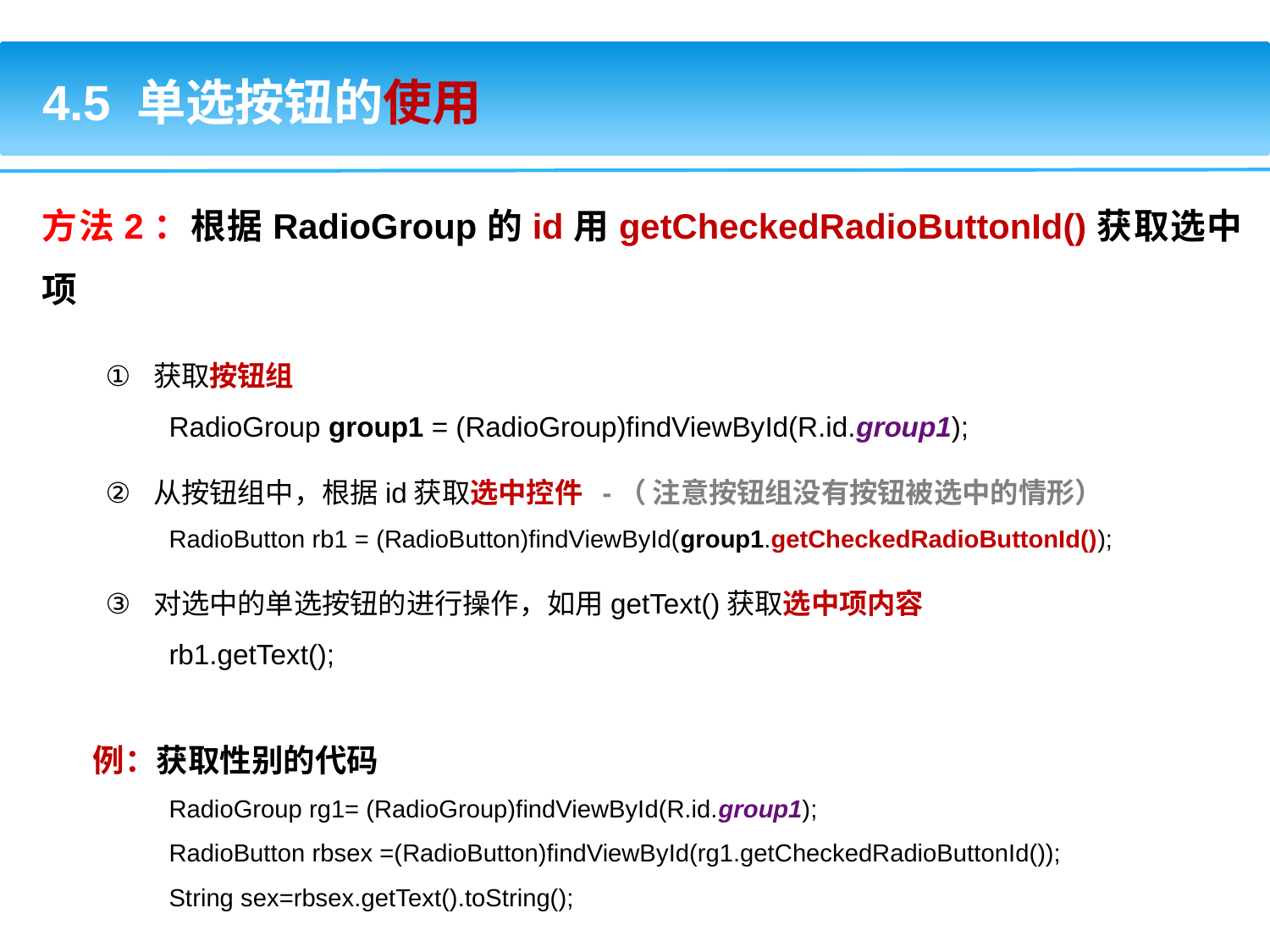

4.5 单选按钮的使用
方法2：根据RadioGroup的id用getCheckedRadioButtonId()获取选中项

获取按钮组
RadioGroup group1 = (RadioGroup)findViewById(R.id.group1);

从按钮组中，根据id获取选中控件  -（ 注意按钮组没有按钮被选中的情形）
RadioButton rb1 = (RadioButton)findViewById(group1.getCheckedRadioButtonId());

对选中的单选按钮的进行操作，如用getText()获取选中项内容
rb1.getText();

      例：获取性别的代码
RadioGroup rg1= (RadioGroup)findViewById(R.id.group1);
RadioButton rbsex =(RadioButton)findViewById(rg1.getCheckedRadioButtonId());
String sex=rbsex.getText().toString();